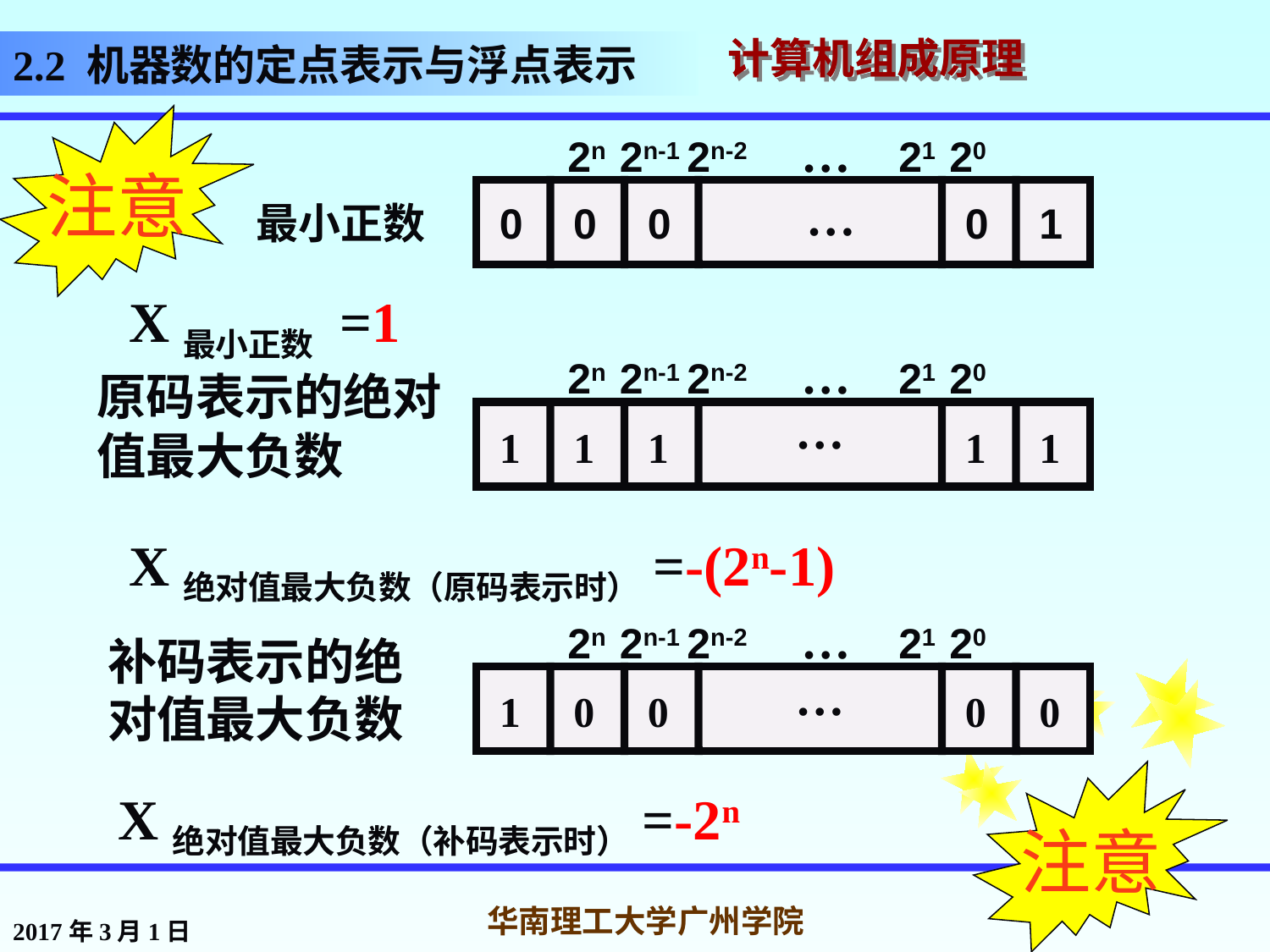

# 2.2 机器数的定点表示与浮点表示
注意
2n  2n-1 2n-2        …       21  20

…
最小正数
0
0
0
0
1
X最小正数 =1
2n  2n-1 2n-2        …       21  20

原码表示的绝对值最大负数
…
1
1
1
1
1
X绝对值最大负数（原码表示时）=-(2n-1)
2n  2n-1 2n-2        …       21  20

补码表示的绝
对值最大负数
…
1
0
0
0
0
X绝对值最大负数（补码表示时）=-2n
注意
2017年3月1日
华南理工大学广州学院